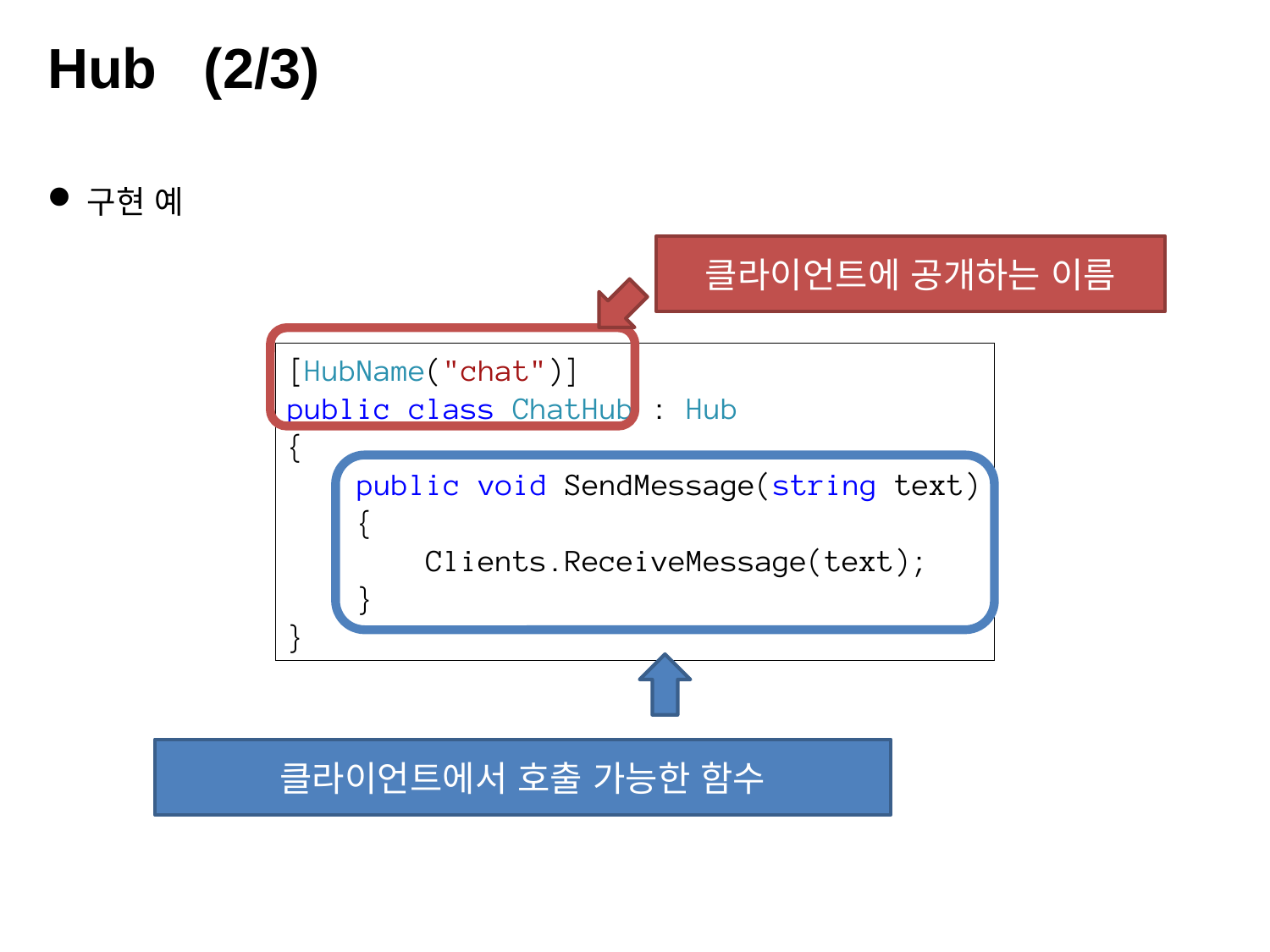

Hub   (2/3)
구현 예
클라이언트에 공개하는 이름

[HubName("chat")]
public class ChatHub : Hub
{
    public void SendMessage(string text)
    {
        Clients.ReceiveMessage(text);
    }
}

클라이언트에서 호출 가능한 함수